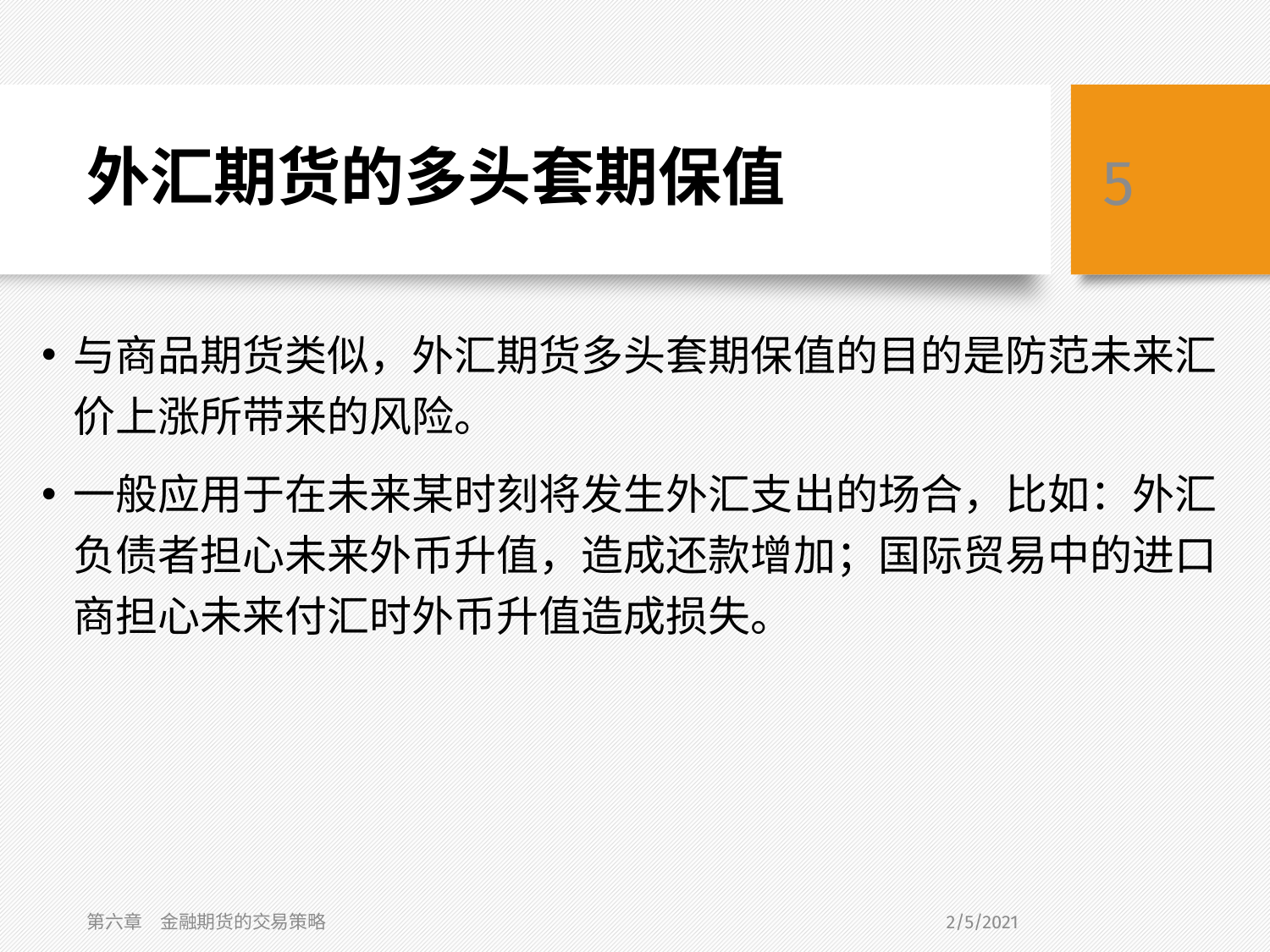

# 外汇期货的多头套期保值
5
与商品期货类似，外汇期货多头套期保值的目的是防范未来汇价上涨所带来的风险。
一般应用于在未来某时刻将发生外汇支出的场合，比如：外汇负债者担心未来外币升值，造成还款增加；国际贸易中的进口商担心未来付汇时外币升值造成损失。
2/5/2021
第六章　金融期货的交易策略